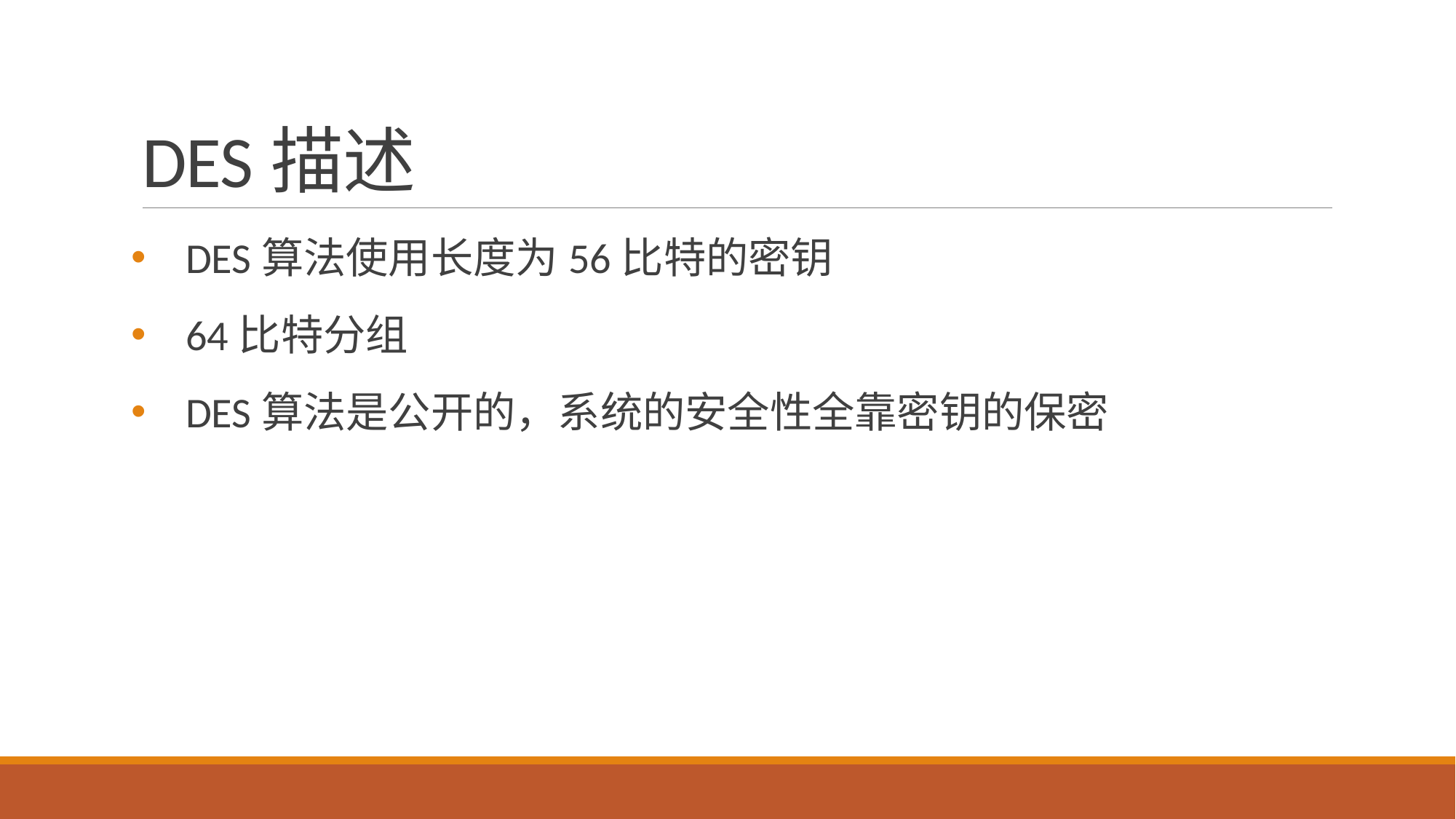

# DES描述
DES算法使用长度为56比特的密钥
64比特分组
DES算法是公开的，系统的安全性全靠密钥的保密